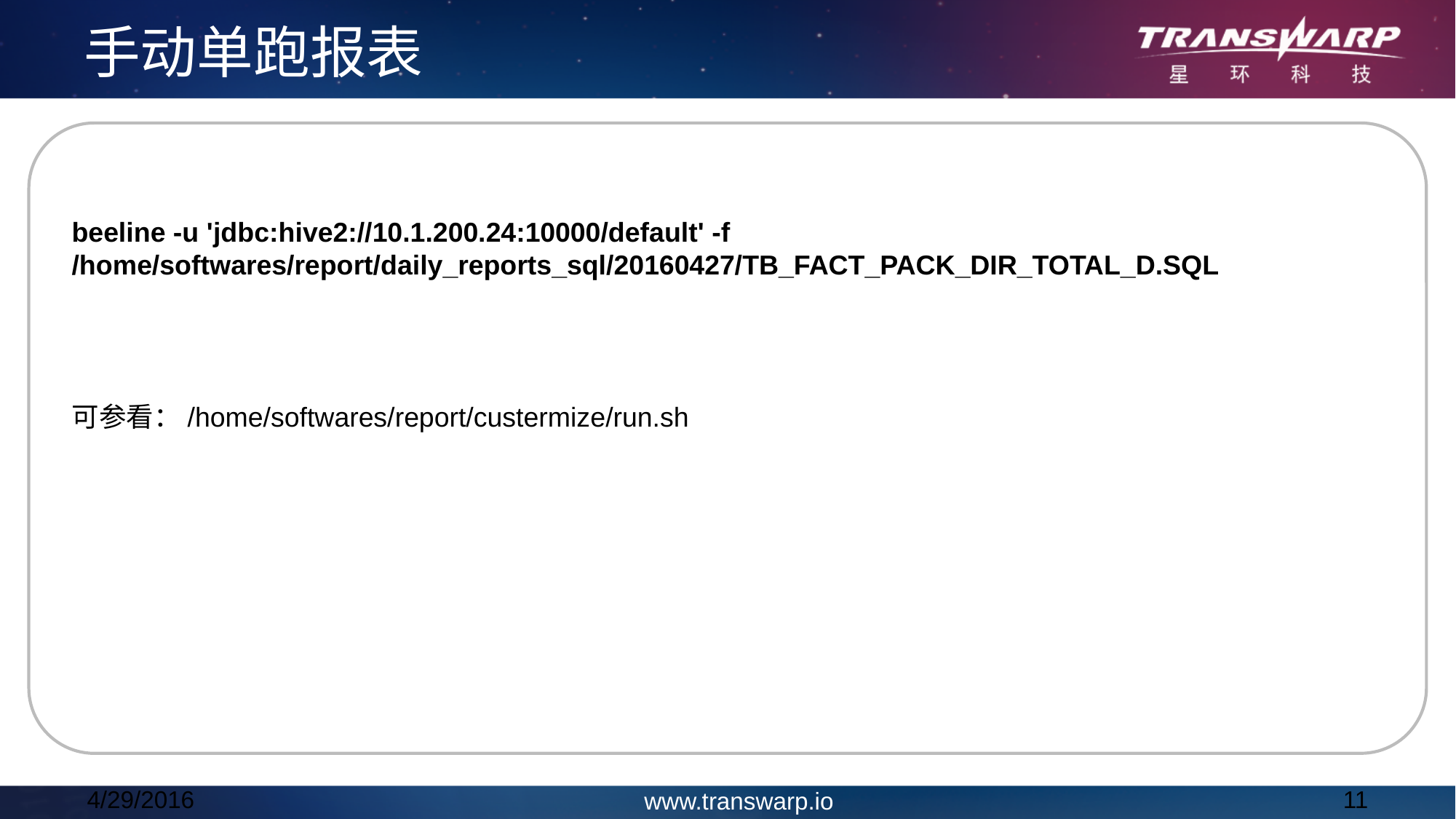

手动单跑报表

beeline -u 'jdbc:hive2://10.1.200.24:10000/default' -f /home/softwares/report/daily_reports_sql/20160427/TB_FACT_PACK_DIR_TOTAL_D.SQL
可参看：/home/softwares/report/custermize/run.sh